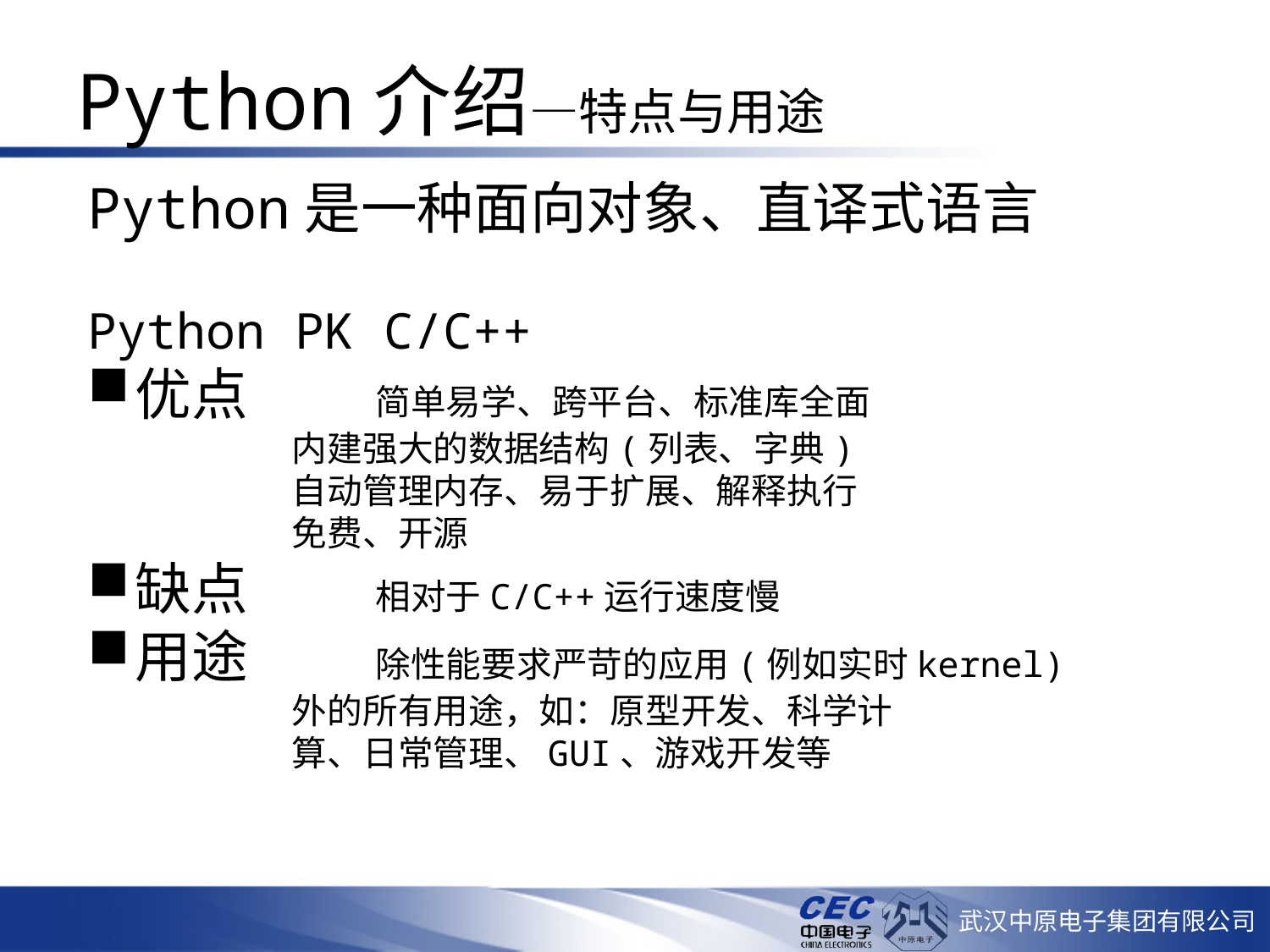

# Python介绍—特点与用途
Python是一种面向对象、直译式语言

Python PK C/C++
优点          简单易学、跨平台、标准库全面
                         内建强大的数据结构(列表、字典)
                         自动管理内存、易于扩展、解释执行
                         免费、开源
缺点          相对于C/C++运行速度慢
用途          除性能要求严苛的应用(例如实时kernel)
                         外的所有用途，如：原型开发、科学计
                         算、日常管理、GUI、游戏开发等